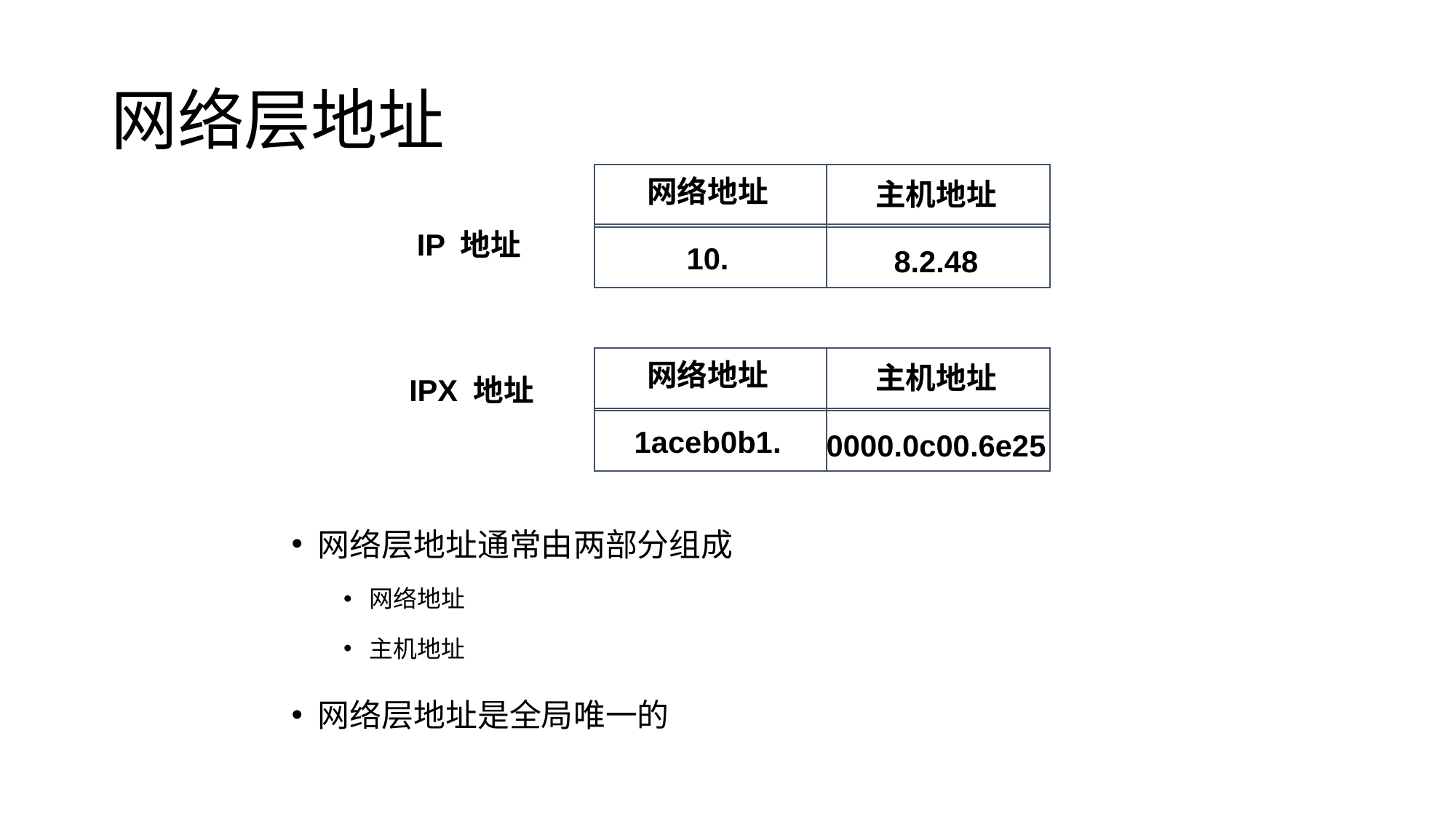

# 网络层地址

网络地址
主机地址
IP 地址

10.
8.2.48

网络地址
主机地址
IPX 地址

1aceb0b1.
0000.0c00.6e25
网络层地址通常由两部分组成
网络地址
主机地址
网络层地址是全局唯一的